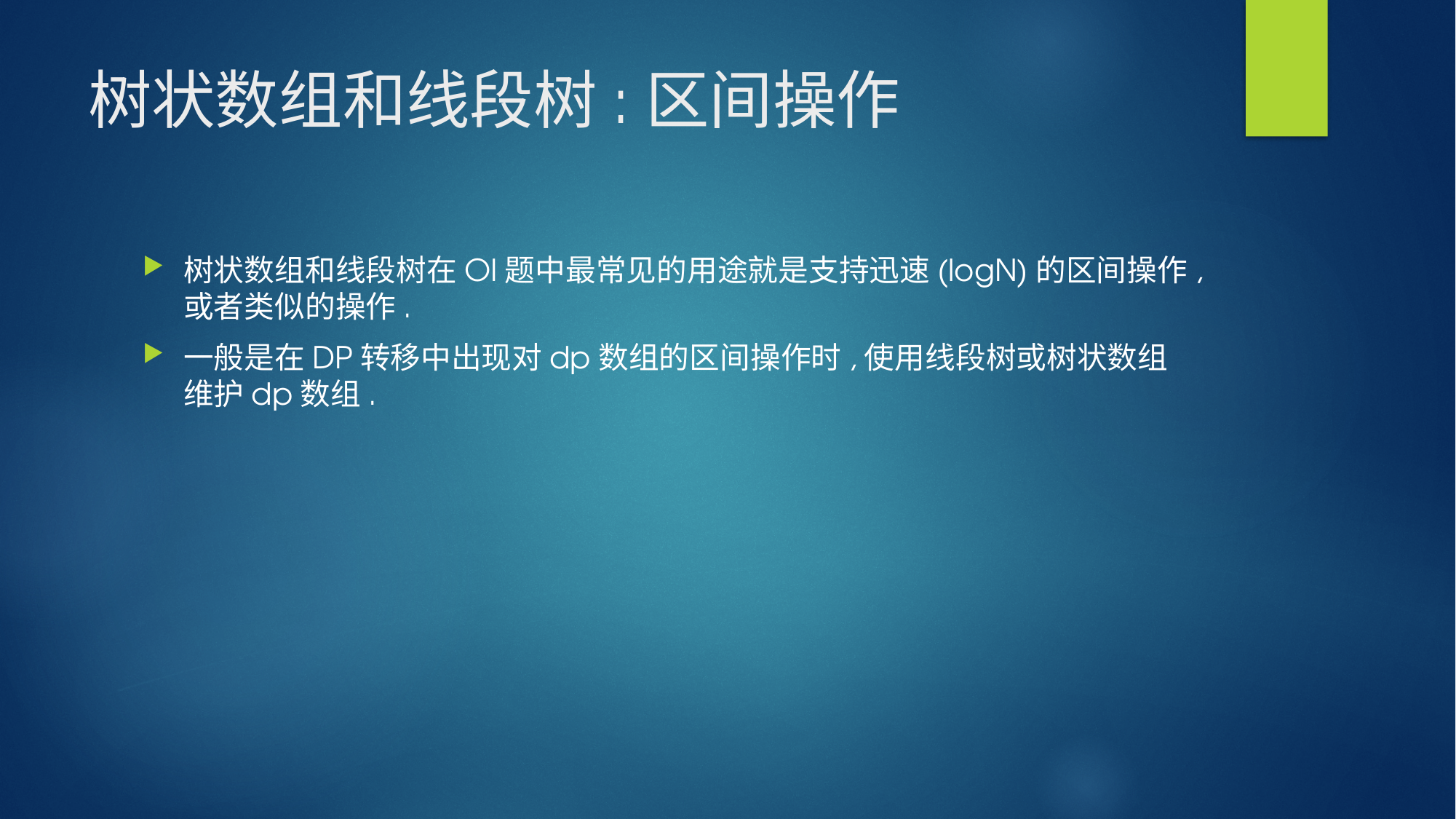

# 树状数组和线段树:区间操作
树状数组和线段树在OI题中最常见的用途就是支持迅速(logN)的区间操作,或者类似的操作.
一般是在DP转移中出现对dp数组的区间操作时,使用线段树或树状数组维护dp数组.